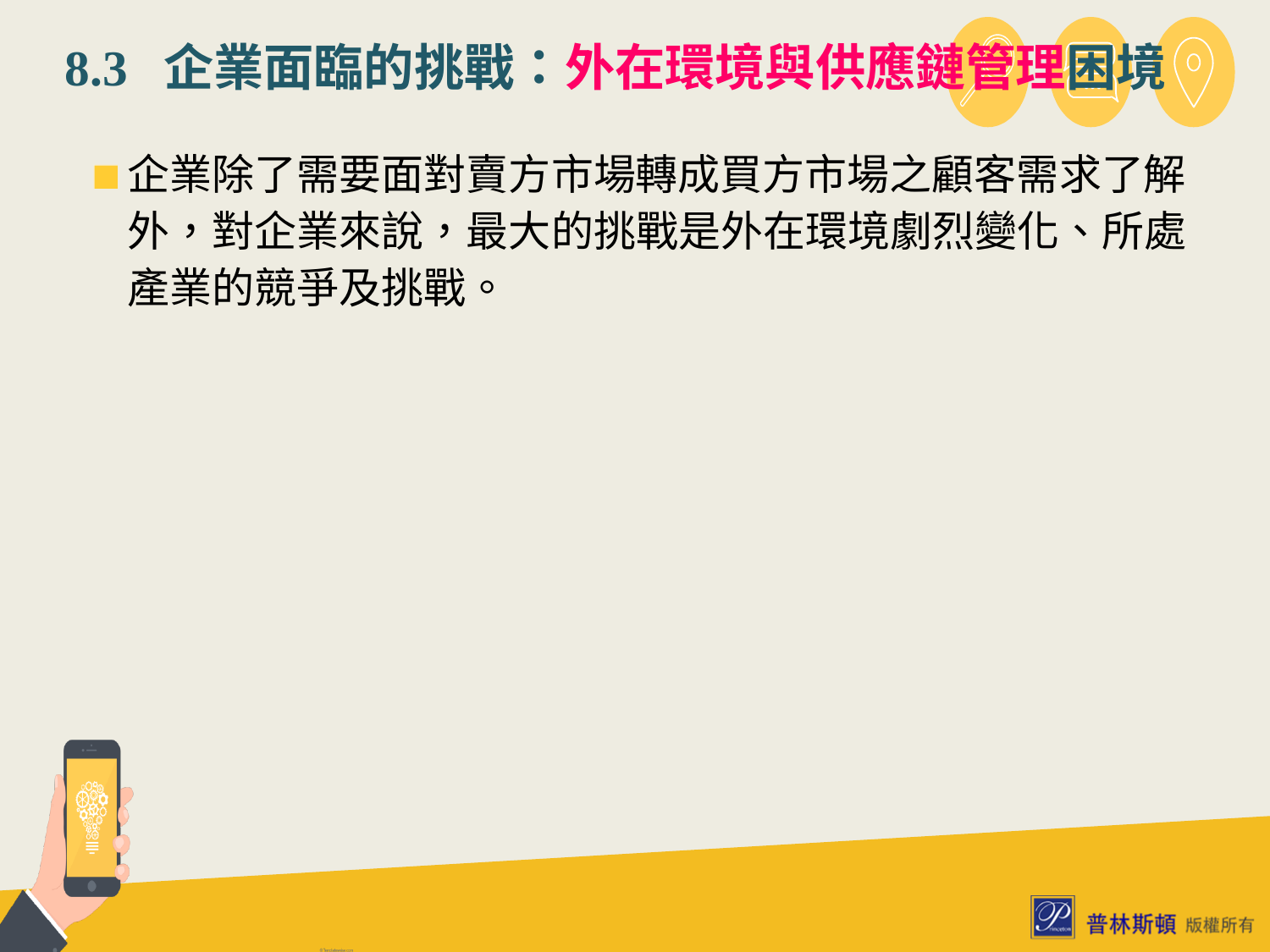

# 8.3  企業面臨的挑戰：外在環境與供應鏈管理困境
企業除了需要面對賣方市場轉成買方市場之顧客需求了解外，對企業來說，最大的挑戰是外在環境劇烈變化、所處產業的競爭及挑戰。